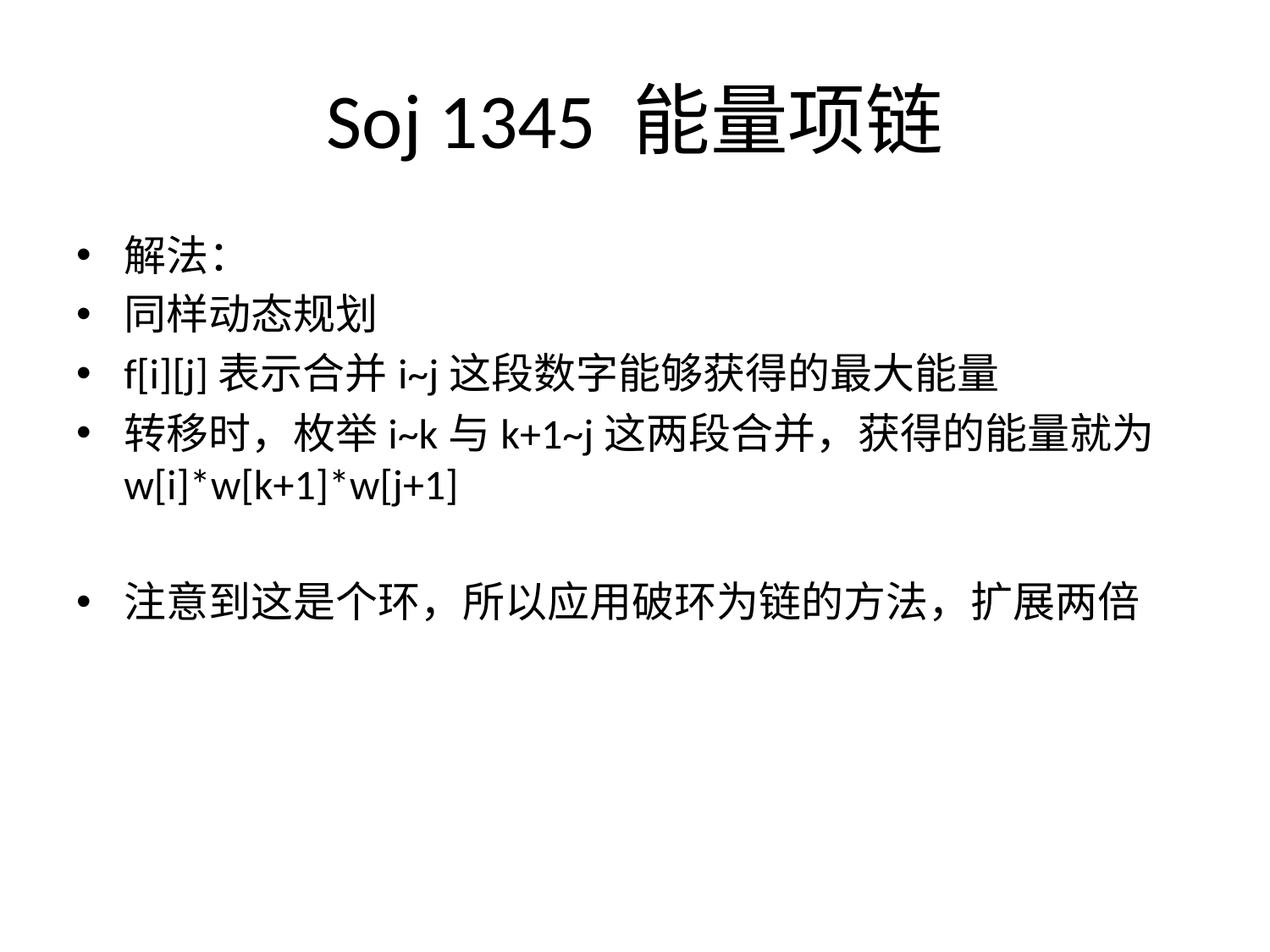

# Soj 1345 能量项链
解法：
同样动态规划
f[i][j]表示合并i~j这段数字能够获得的最大能量
转移时，枚举i~k与k+1~j这两段合并，获得的能量就为w[i]*w[k+1]*w[j+1]

注意到这是个环，所以应用破环为链的方法，扩展两倍